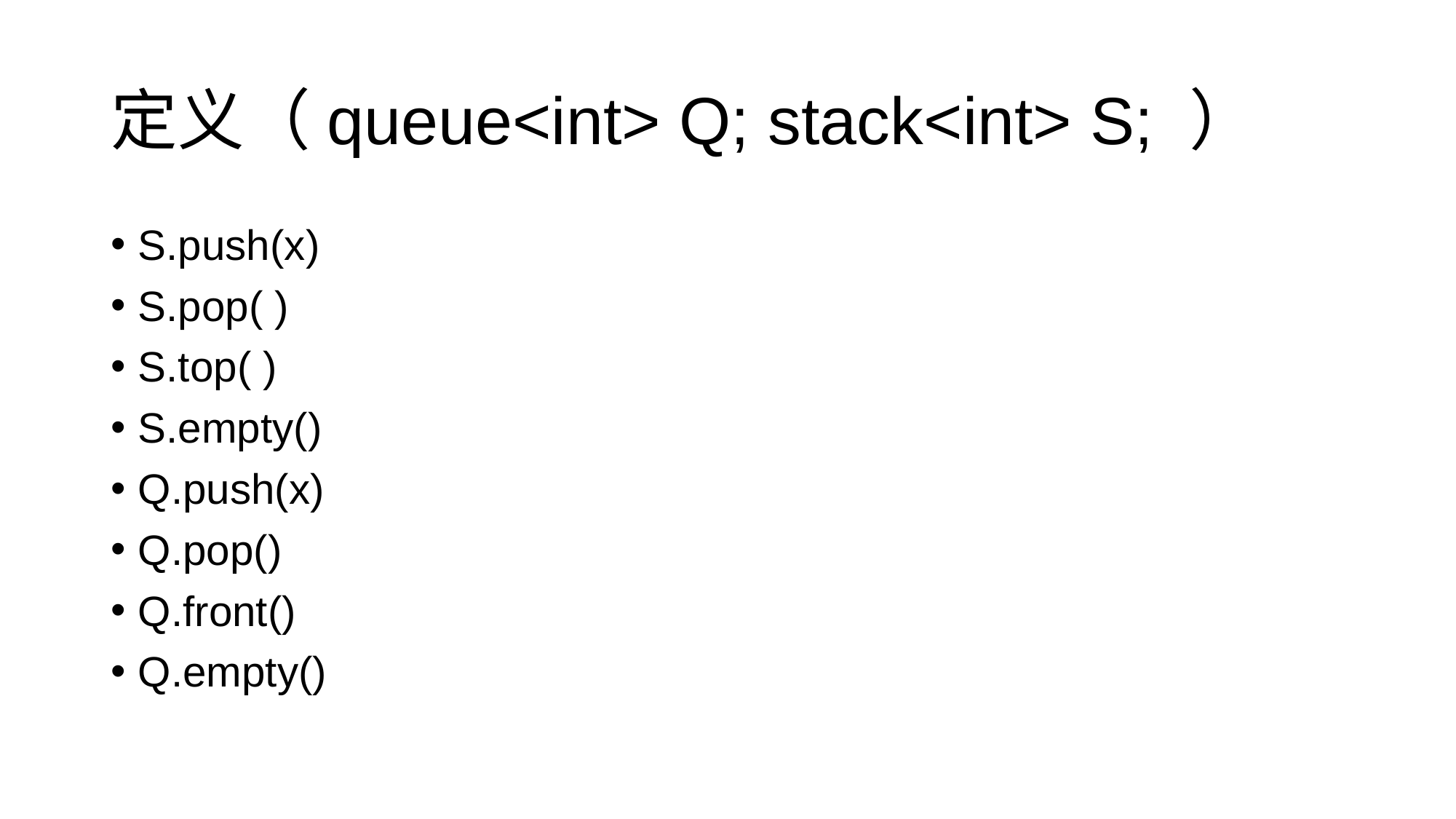

# 定义（queue<int> Q; stack<int> S; ）
S.push(x)
S.pop( )
S.top( )
S.empty()
Q.push(x)
Q.pop()
Q.front()
Q.empty()